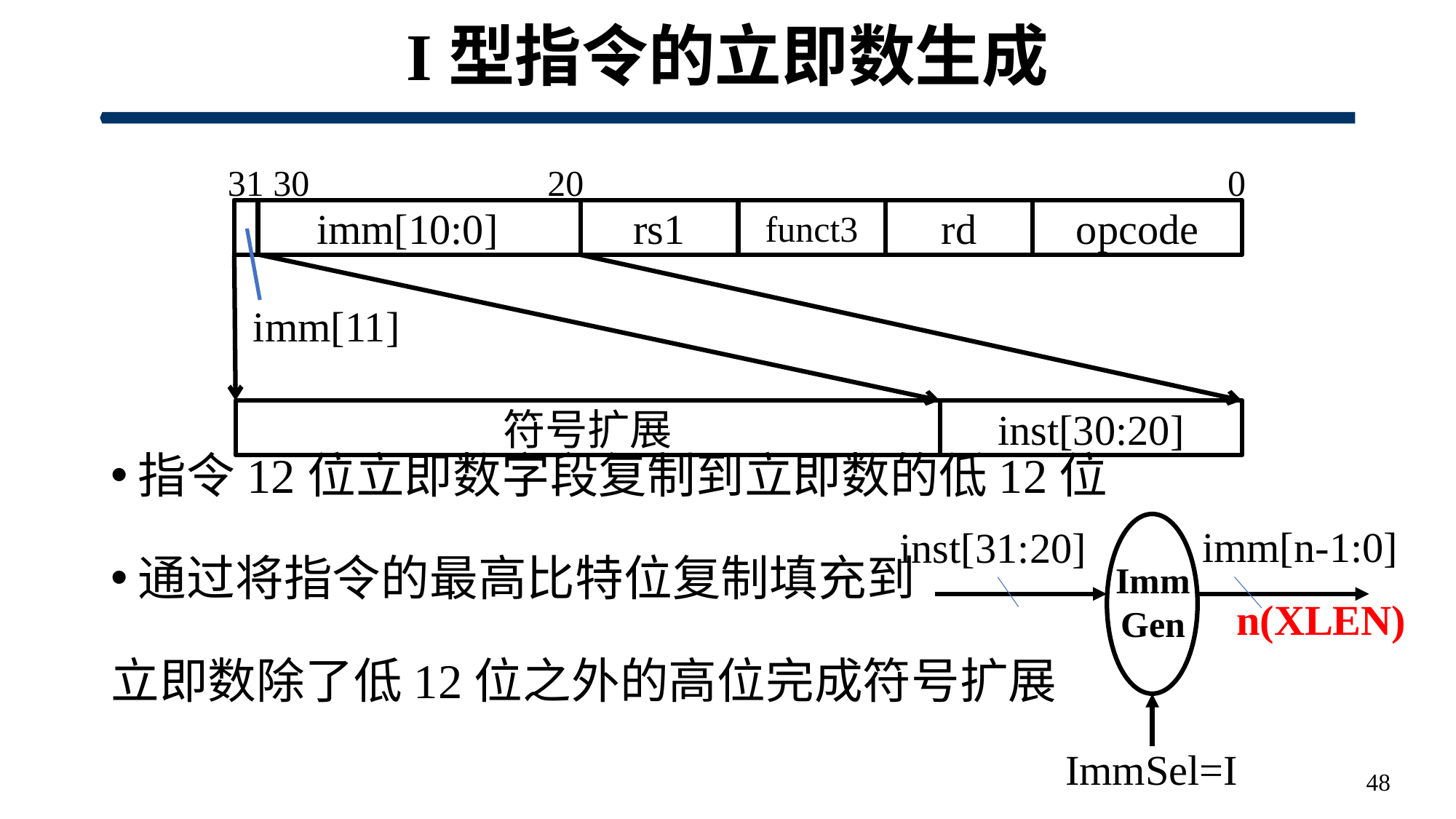

# I型指令的立即数生成

指令12位立即数字段复制到立即数的低12位
通过将指令的最高比特位复制填充到
立即数除了低12位之外的高位完成符号扩展
0
31 30
imm[10:0]
rs1
funct3
rd
opcode
20
imm[11]

符号扩展
inst[30:20]

Imm
Gen
imm[n-1:0]

    n(XLEN)
inst[31:20]

ImmSel=I
48